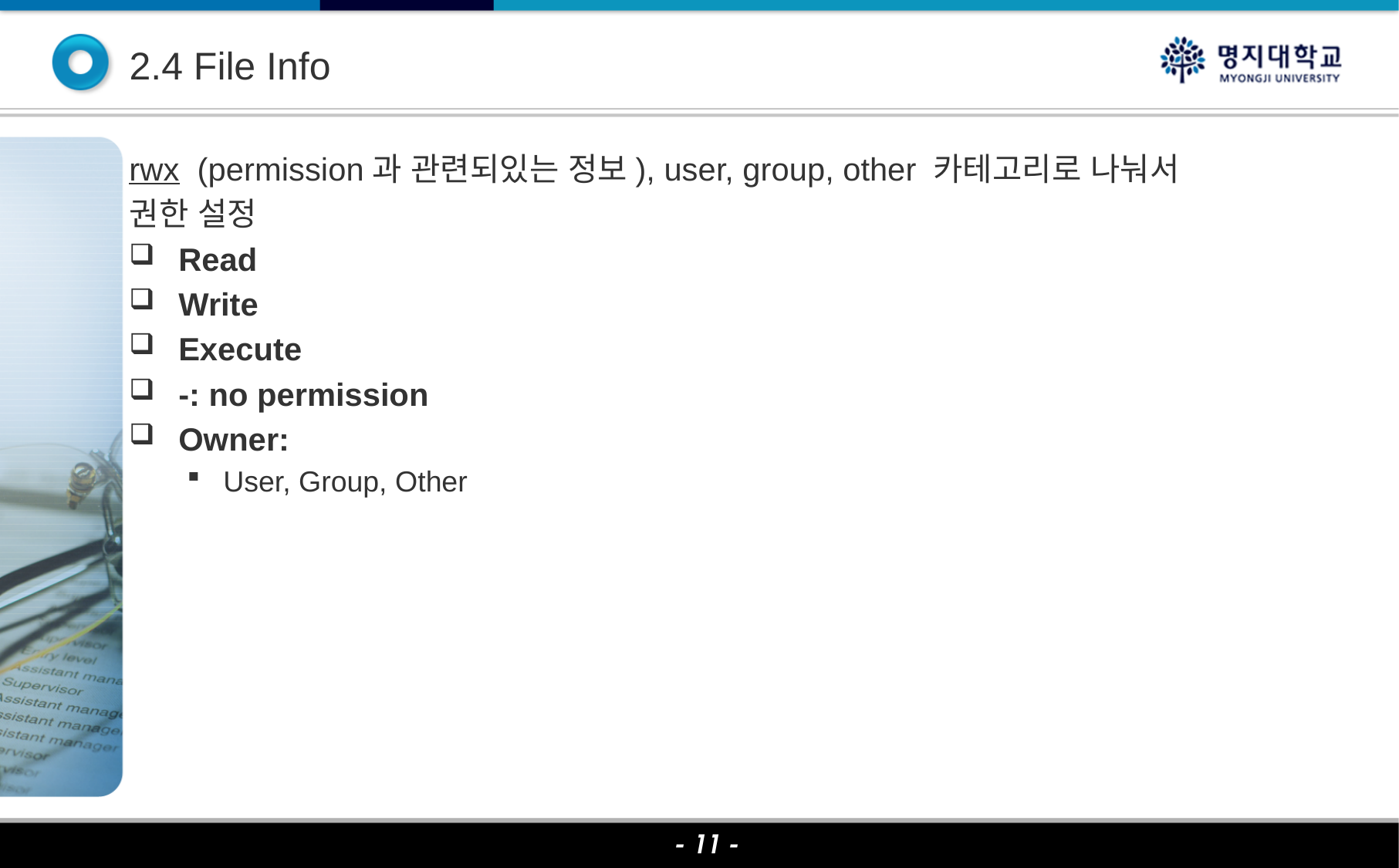

2.4 File Info
rwx  (permission과 관련되있는 정보), user, group, other 카테고리로 나눠서
권한 설정
Read
Write
Execute
-: no permission
Owner:
User, Group, Other
- 11 -